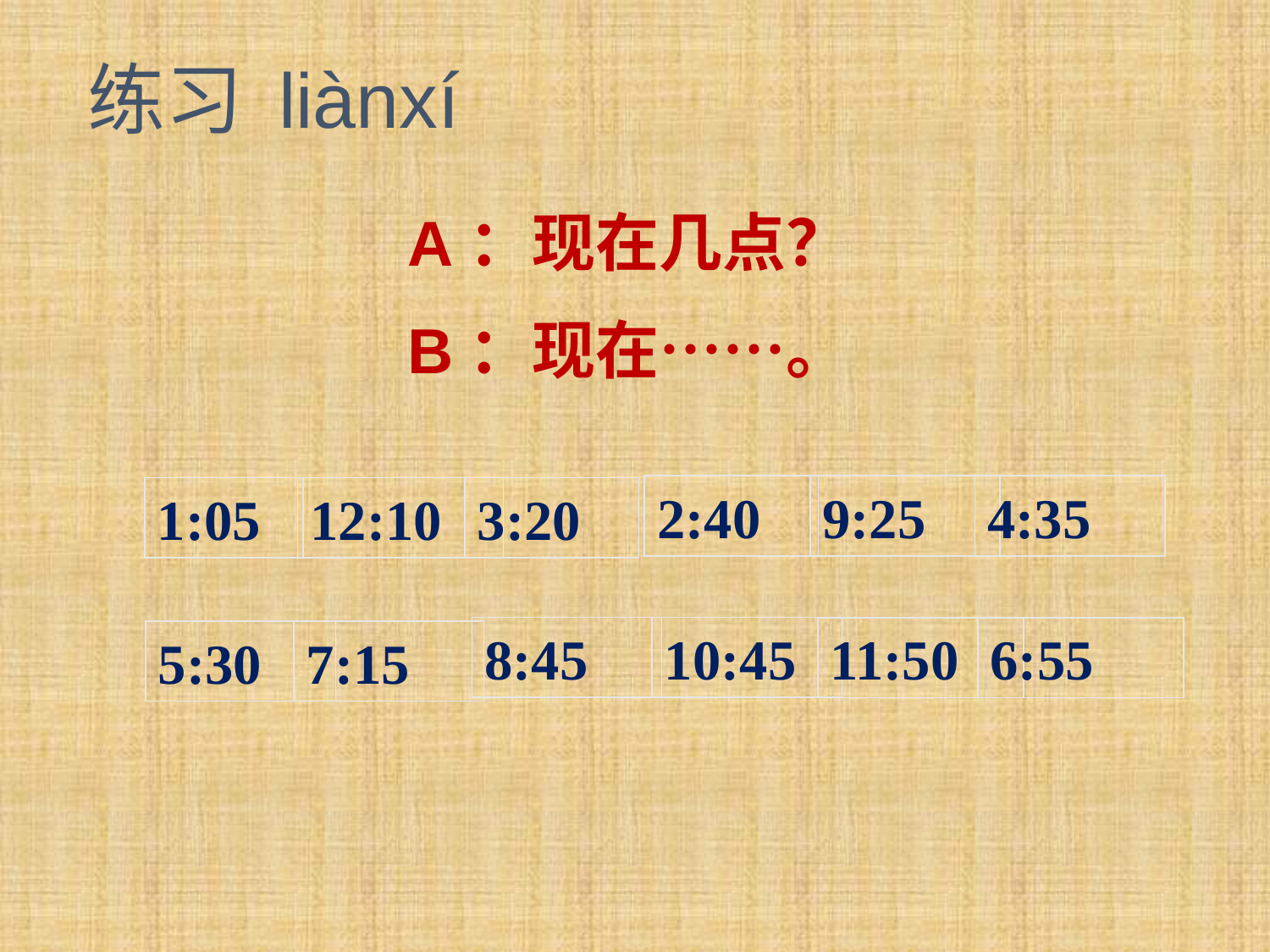

练习 liànxí
A：现在几点？
B：现在……。
2:40
9:25
4:35
1:05
12:10
3:20
8:45
10:45
11:50
6:55
5:30
7:15